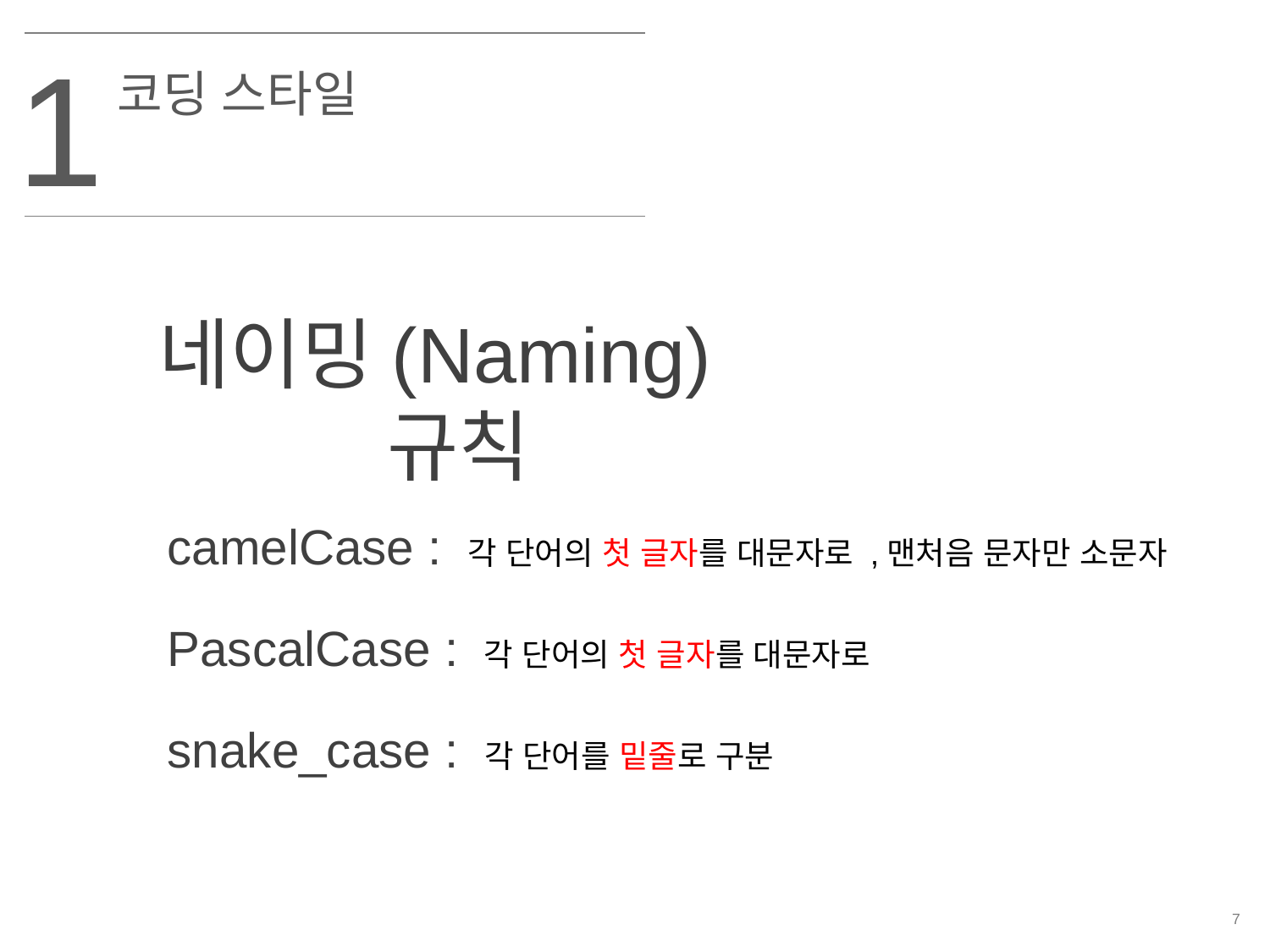

1
코딩 스타일
네이밍(Naming) 규칙
camelCase : 각 단어의 첫 글자를 대문자로 ,맨처음 문자만 소문자
PascalCase : 각 단어의 첫 글자를 대문자로
snake_case : 각 단어를 밑줄로 구분